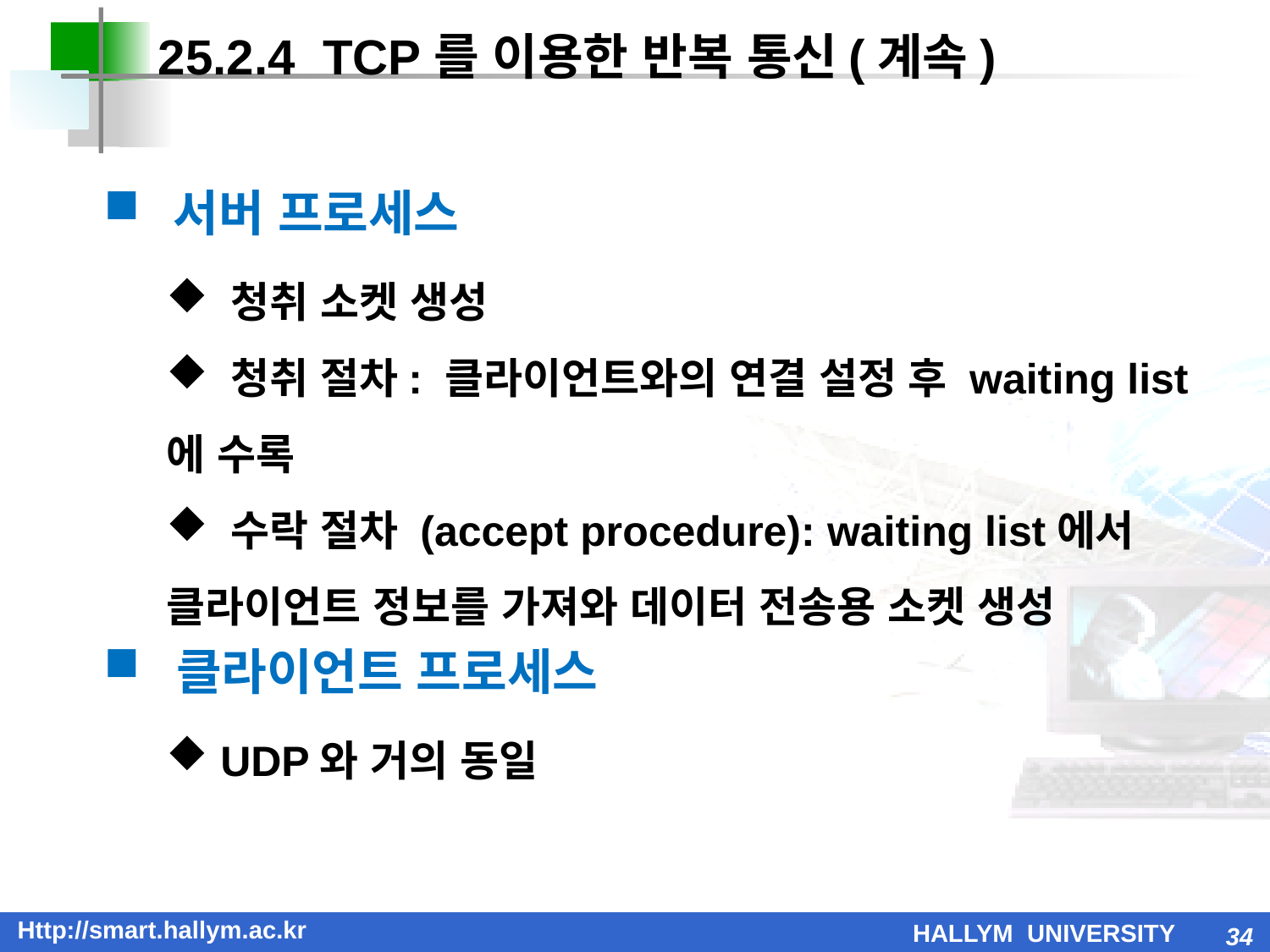

25.2.4  TCP를 이용한 반복 통신(계속)

 서버 프로세스
 청취 소켓 생성
 청취 절차: 클라이언트와의 연결 설정 후 waiting list에 수록
 수락 절차 (accept procedure): waiting list에서 클라이언트 정보를 가져와 데이터 전송용 소켓 생성
 클라이언트 프로세스
 UDP와 거의 동일
34